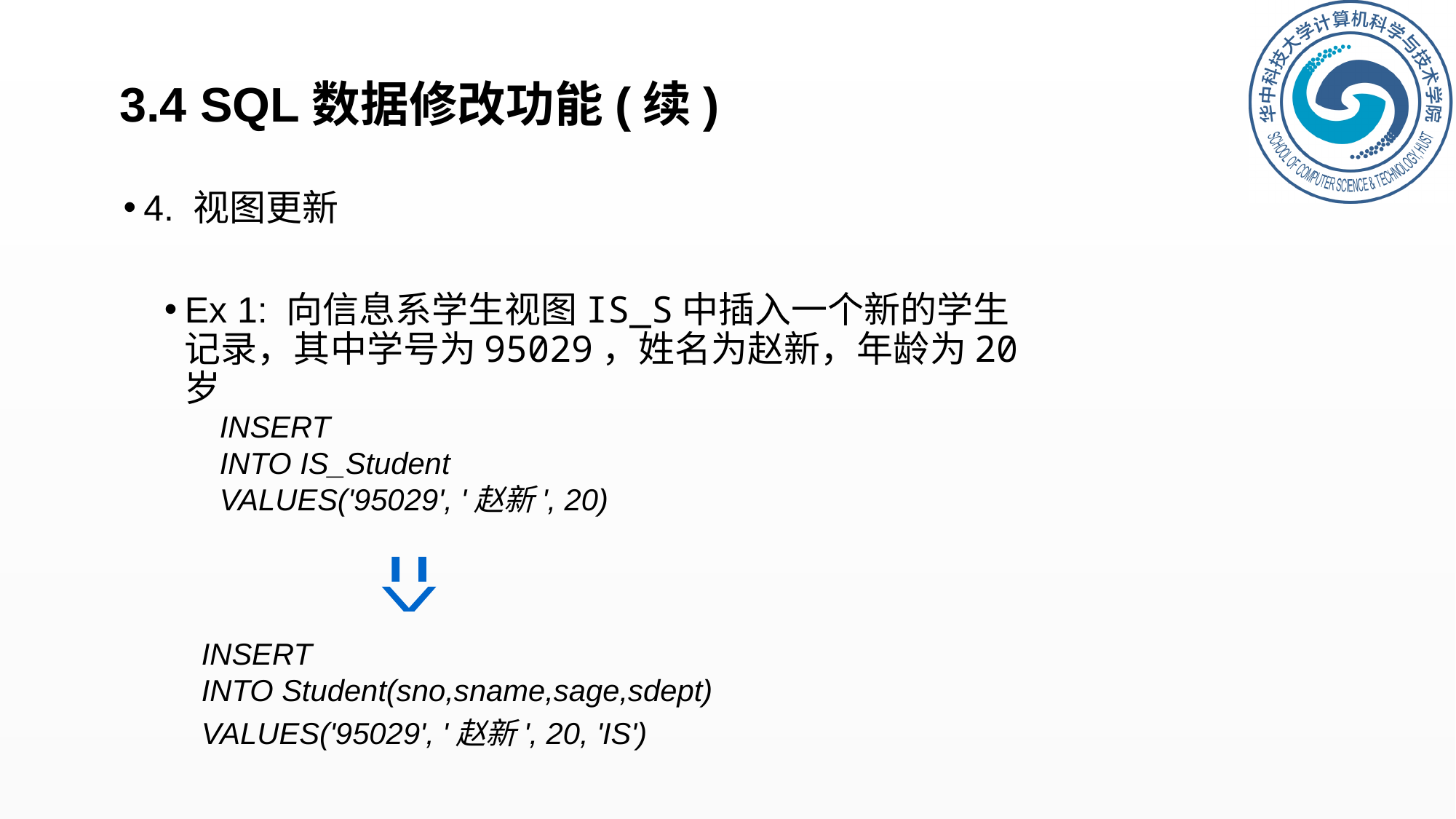

# 3.4 SQL数据修改功能(续)
4. 视图更新

Ex 1: 向信息系学生视图IS_S中插入一个新的学生记录，其中学号为95029，姓名为赵新，年龄为20岁
INSERT
INTO IS_Student
VALUES('95029', '赵新', 20)
=>
INSERT
INTO Student(sno,sname,sage,sdept)
VALUES('95029', '赵新', 20, 'IS')